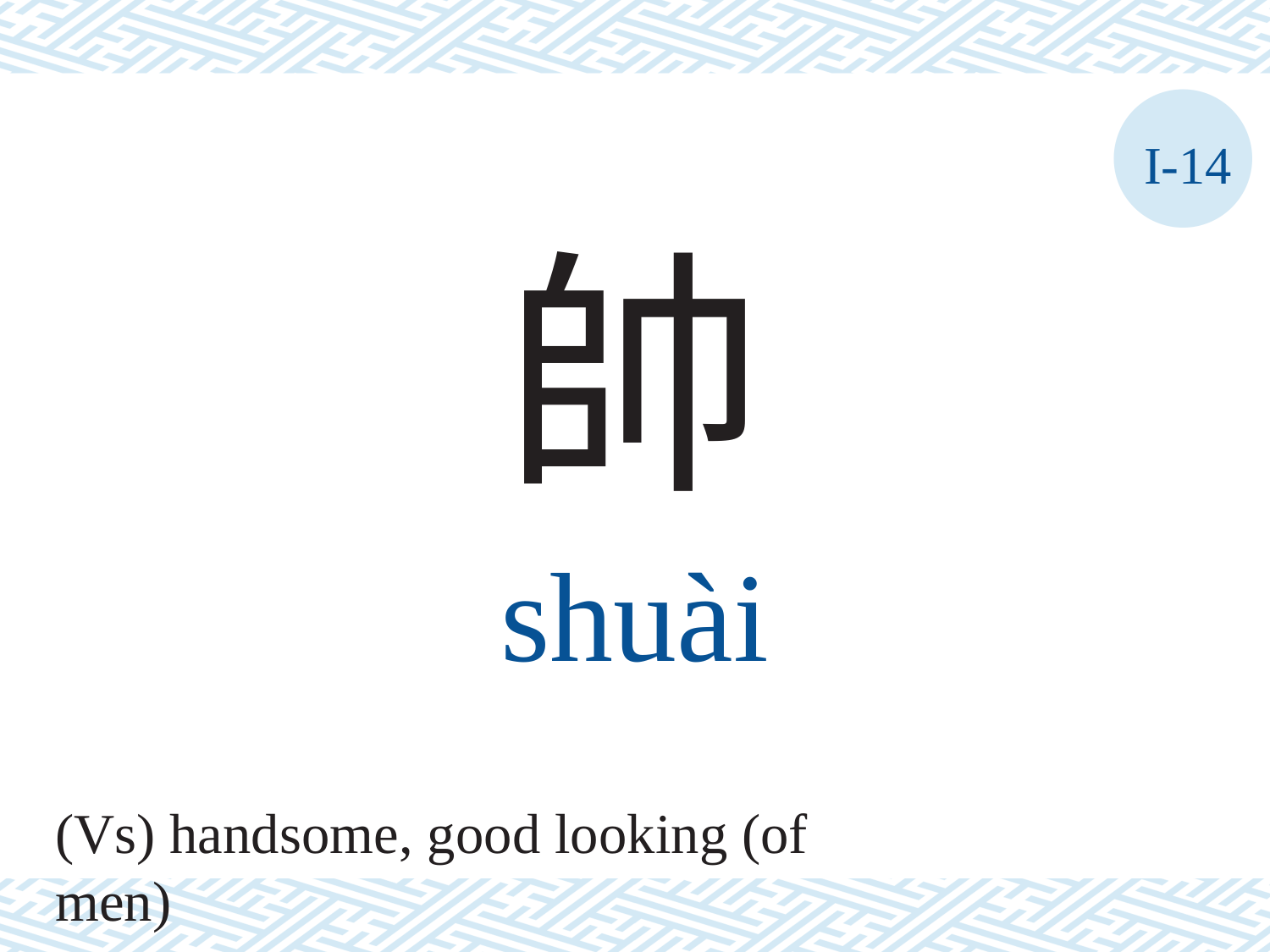

I-14
帥
shuài
(Vs) handsome, good looking (of men)